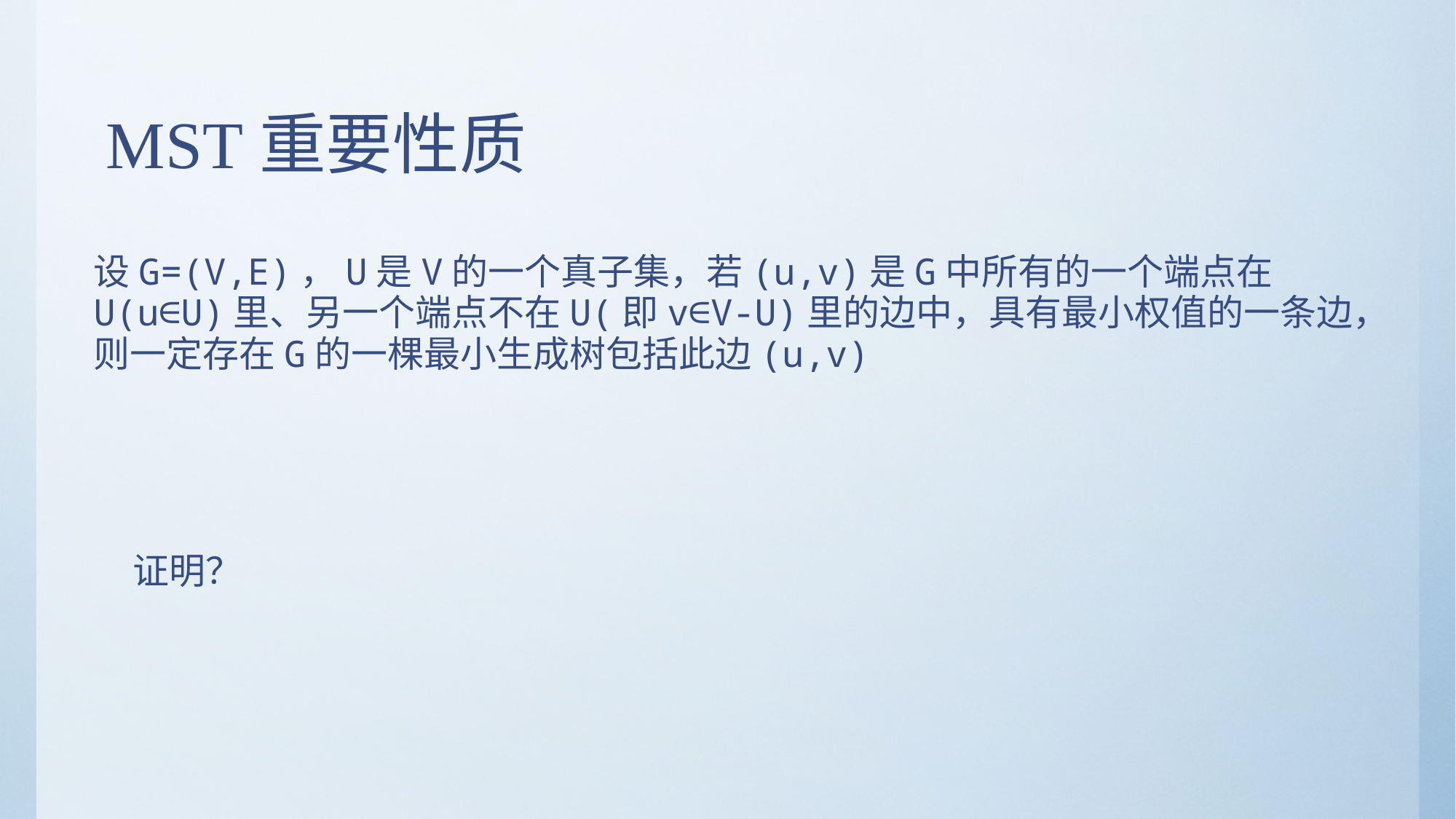

# MST重要性质
设G=(V,E)，U是V的一个真子集，若(u,v)是G中所有的一个端点在U(u∈U)里、另一个端点不在U(即v∈V-U)里的边中，具有最小权值的一条边，则一定存在G的一棵最小生成树包括此边(u,v)

证明？